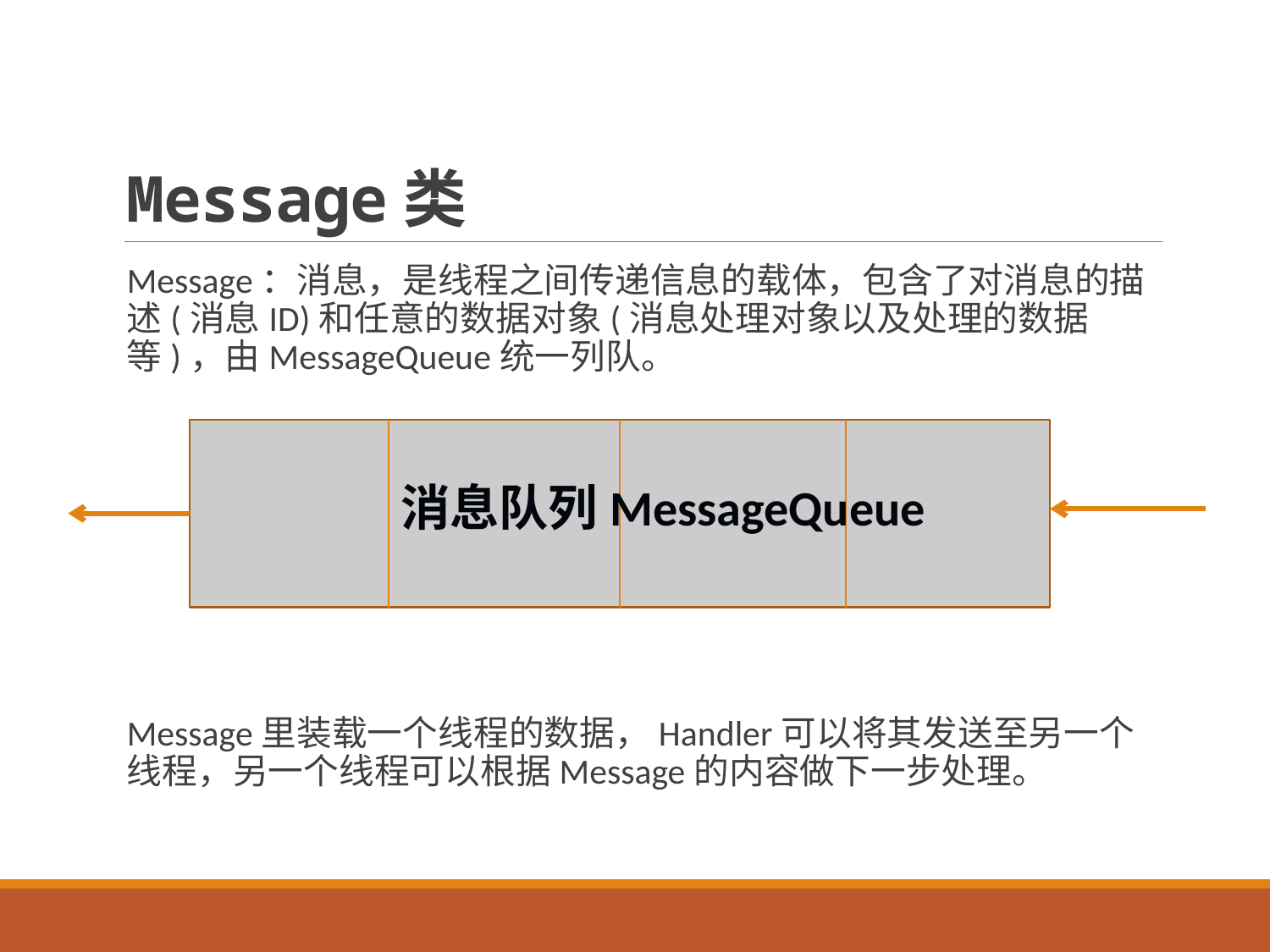

# Message类
Message：消息，是线程之间传递信息的载体，包含了对消息的描述(消息ID)和任意的数据对象(消息处理对象以及处理的数据等)，由MessageQueue统一列队。

Message里装载一个线程的数据，Handler可以将其发送至另一个线程，另一个线程可以根据Message的内容做下一步处理。

消息队列MessageQueue